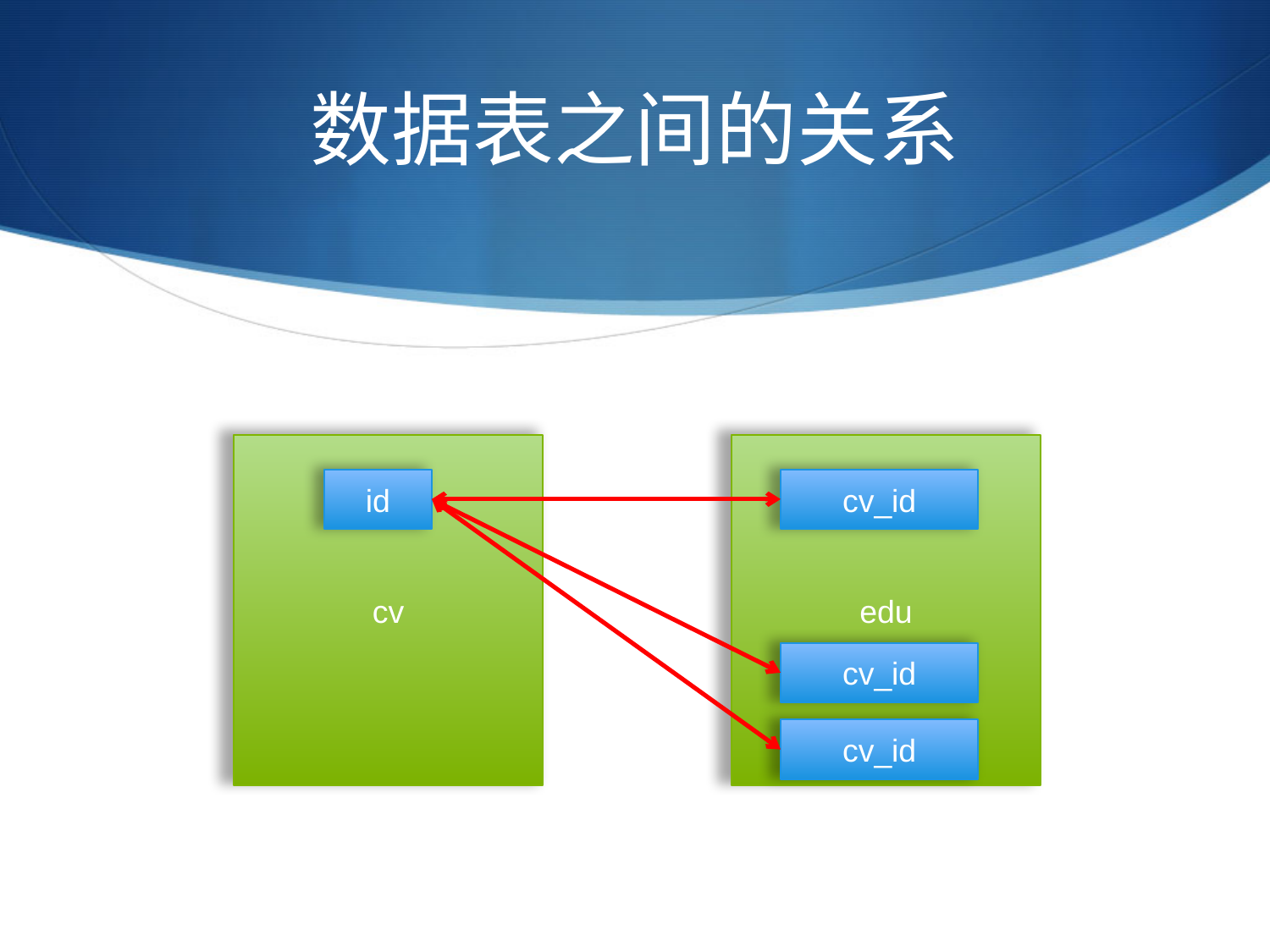

# 数据表之间的关系
cv
edu
id
cv_id
cv_id
cv_id